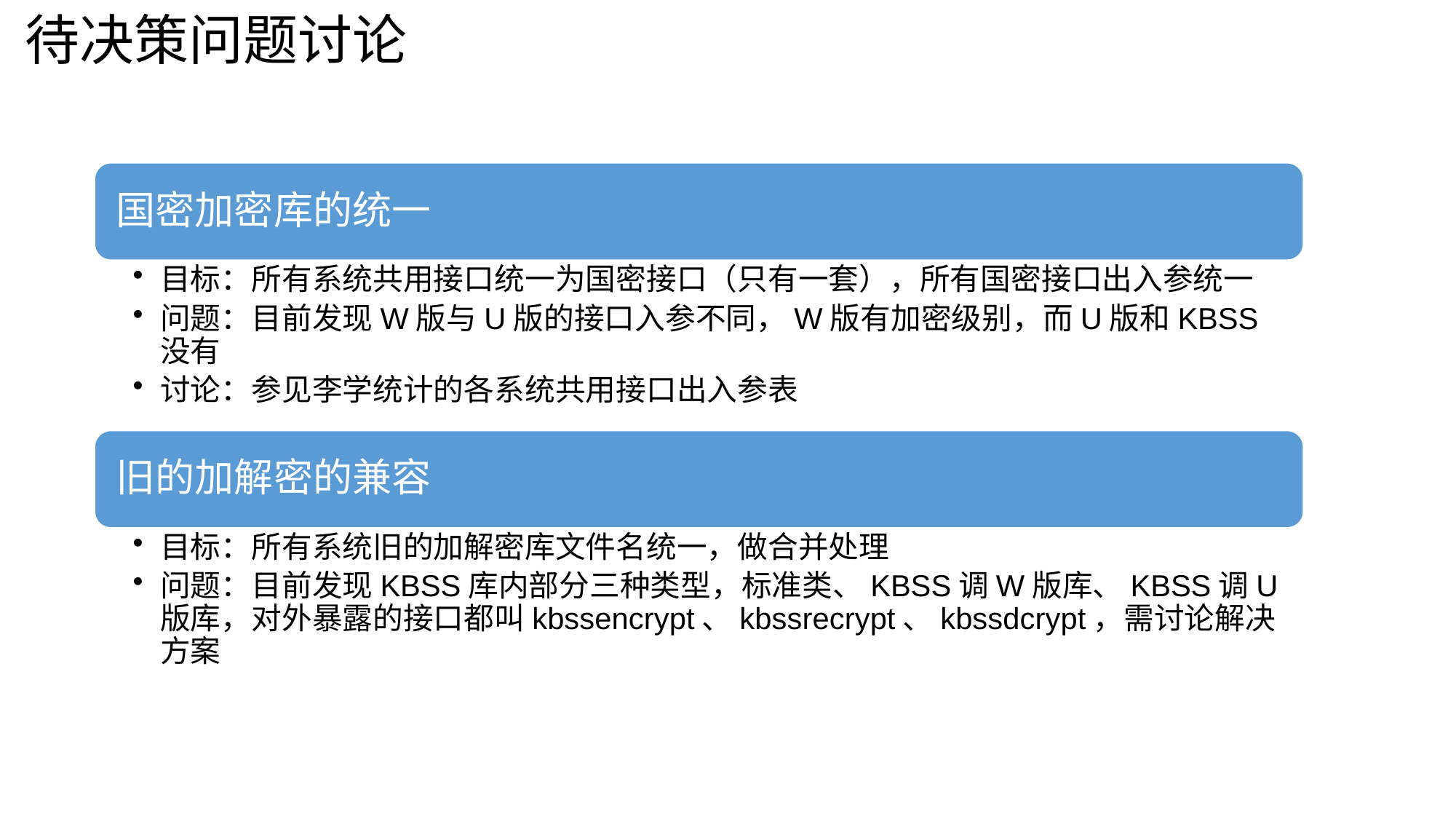

待决策问题讨论
国密加密库的统一
目标：所有系统共用接口统一为国密接口（只有一套），所有国密接口出入参统一
问题：目前发现W版与U版的接口入参不同，W版有加密级别，而U版和KBSS没有
讨论：参见李学统计的各系统共用接口出入参表
旧的加解密的兼容
目标：所有系统旧的加解密库文件名统一，做合并处理
问题：目前发现KBSS库内部分三种类型，标准类、KBSS调W版库、KBSS调U版库，对外暴露的接口都叫kbssencrypt、kbssrecrypt、kbssdcrypt，需讨论解决方案